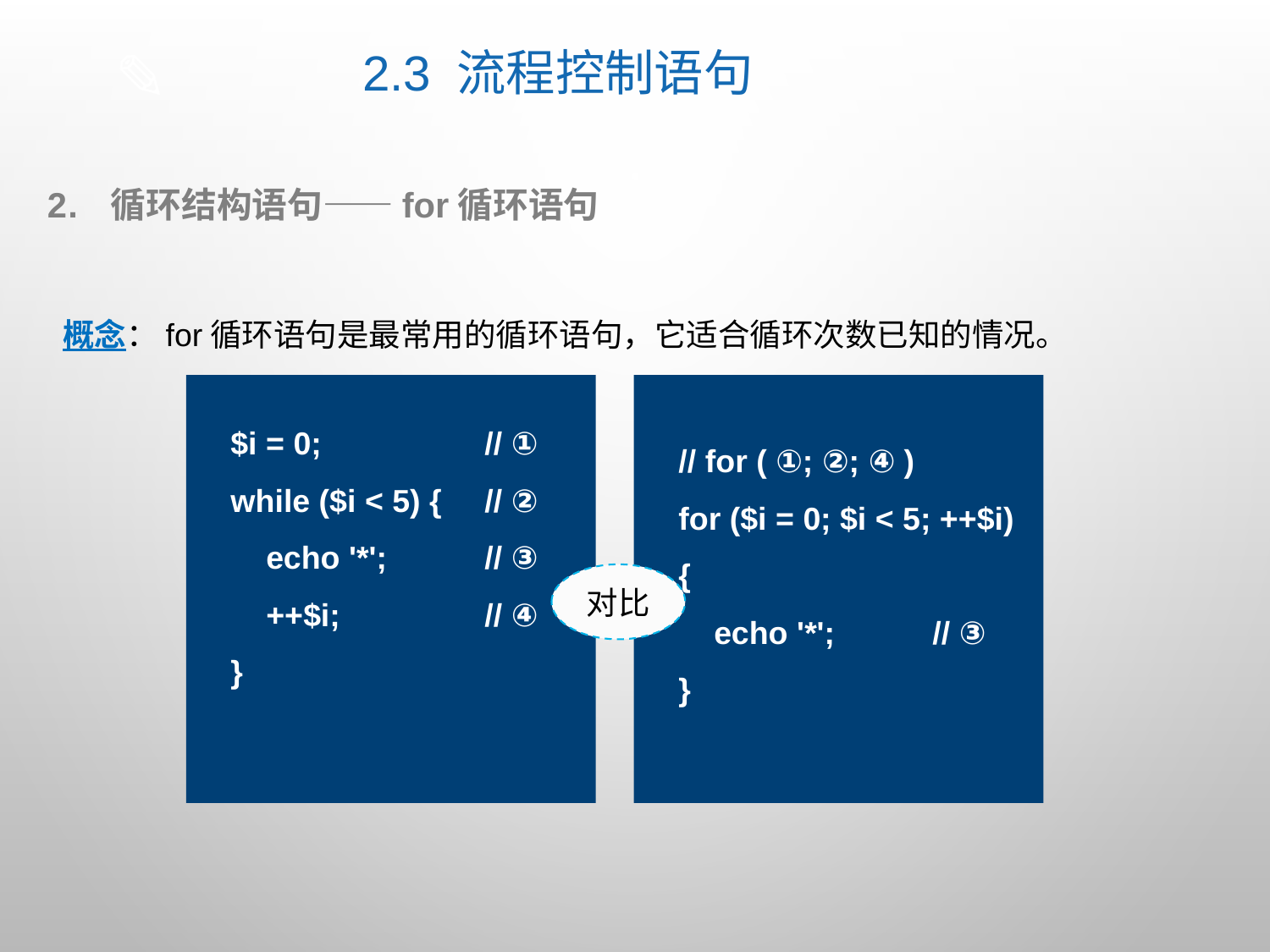

# 2.3 流程控制语句
循环结构语句——for循环语句
概念：for循环语句是最常用的循环语句，它适合循环次数已知的情况。

$i = 0; 		// ①
while ($i < 5) {	// ②
    echo '*'; 	// ③
    ++$i; 		// ④
}

// for ( ①; ②; ④ )
for ($i = 0; $i < 5; ++$i) {
    echo '*'; 	// ③
}
对比